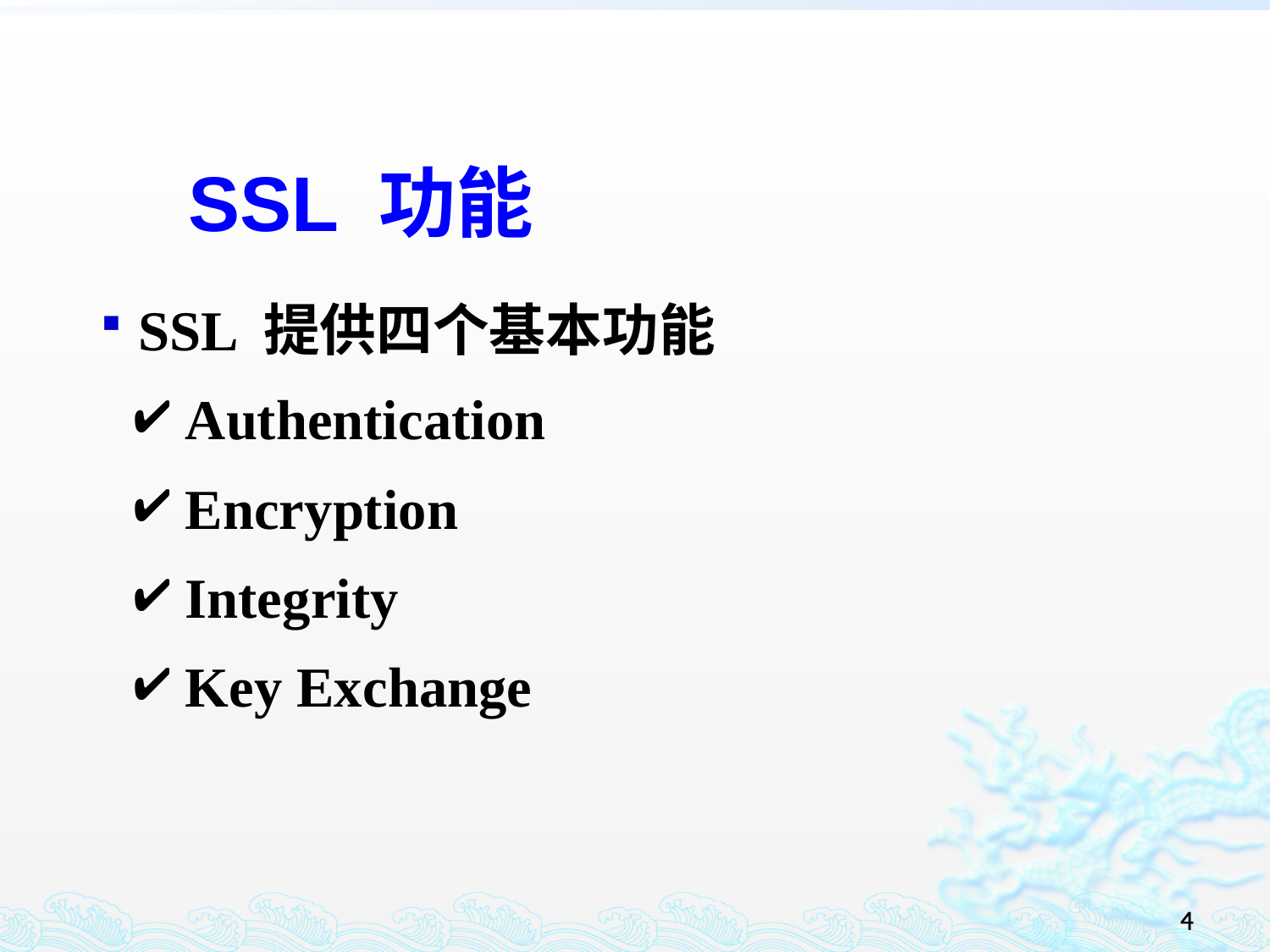

SSL 功能
  SSL 提供四个基本功能
 Authentication
 Encryption
 Integrity
 Key Exchange
4